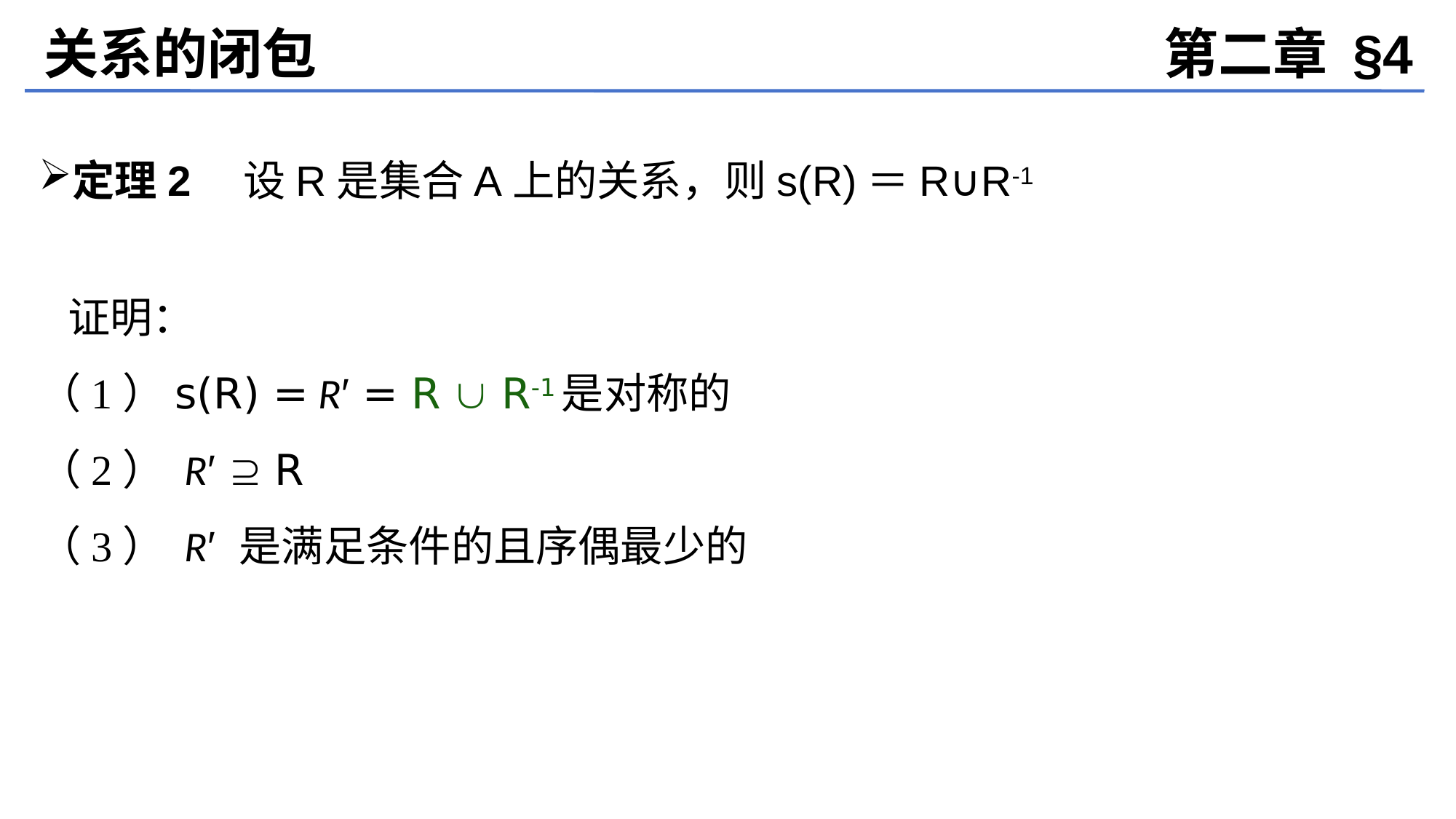

关系的闭包
第二章 §4
定理2　设R是集合A上的关系，则s(R)＝R∪R-1

  证明：
（1）s(R) = R′ = R ∪ R-1是对称的
（2） R′ ⊇ R
（3） R′ 是满足条件的且序偶最少的